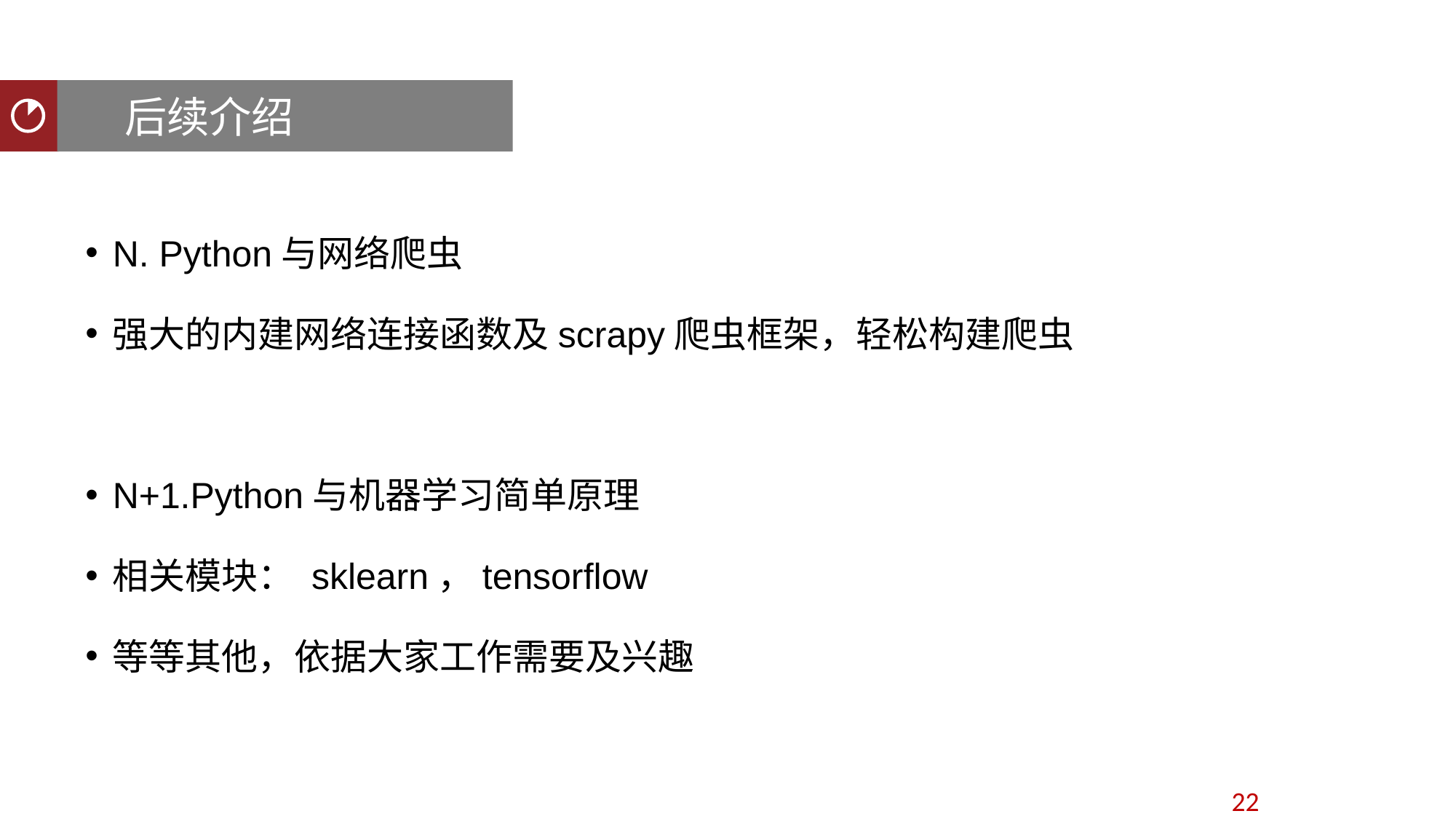

后续介绍

N. Python与网络爬虫
强大的内建网络连接函数及scrapy爬虫框架，轻松构建爬虫

N+1.Python与机器学习简单原理
相关模块： sklearn，tensorflow
等等其他，依据大家工作需要及兴趣

22